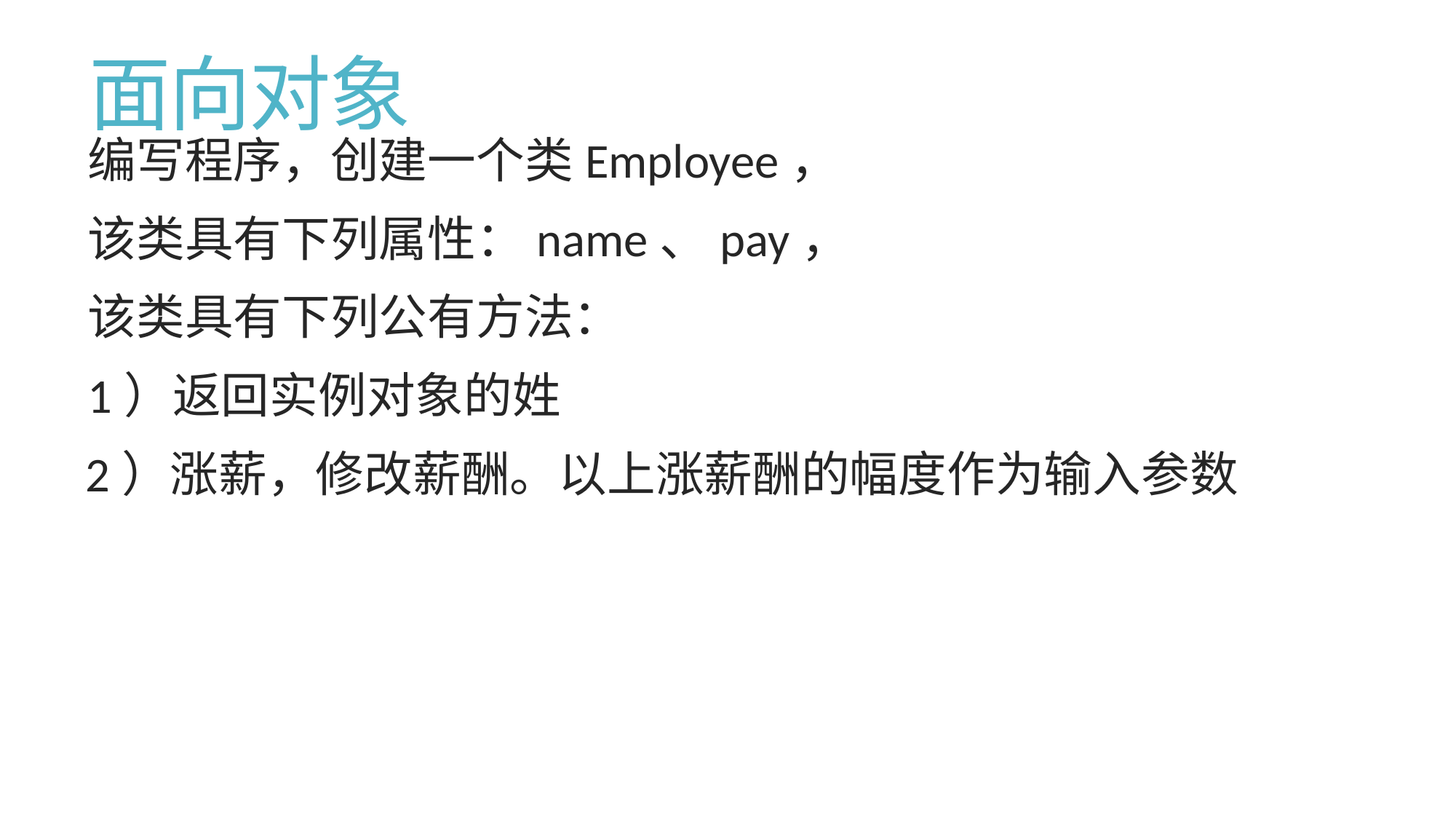

# 面向对象
编写程序，创建一个类Employee，
该类具有下列属性：name、pay，
该类具有下列公有方法：
1）返回实例对象的姓
 2）涨薪，修改薪酬。以上涨薪酬的幅度作为输入参数